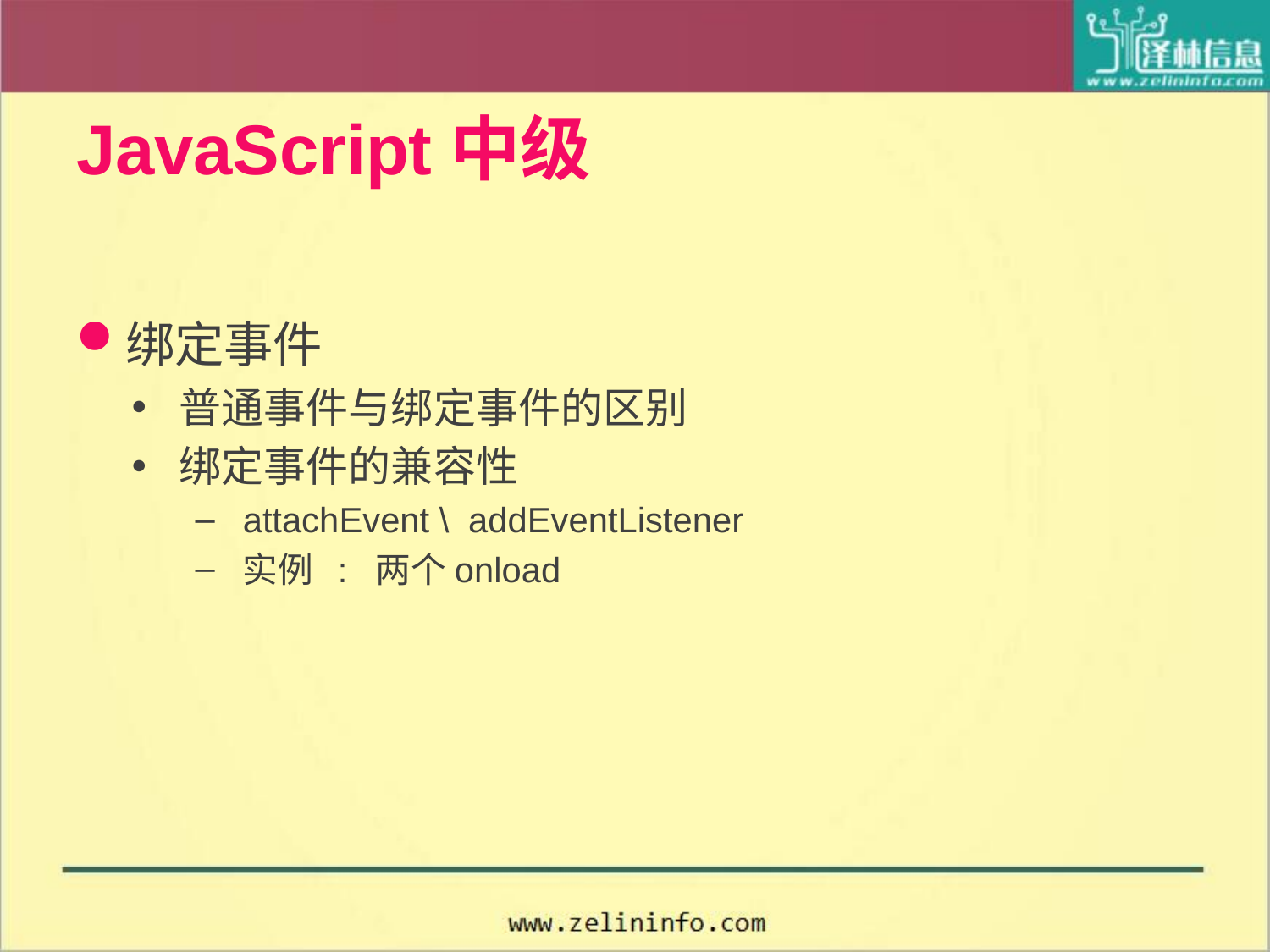

# JavaScript中级

绑定事件
普通事件与绑定事件的区别
绑定事件的兼容性
attachEvent \  addEventListener
实例  :  两个onload